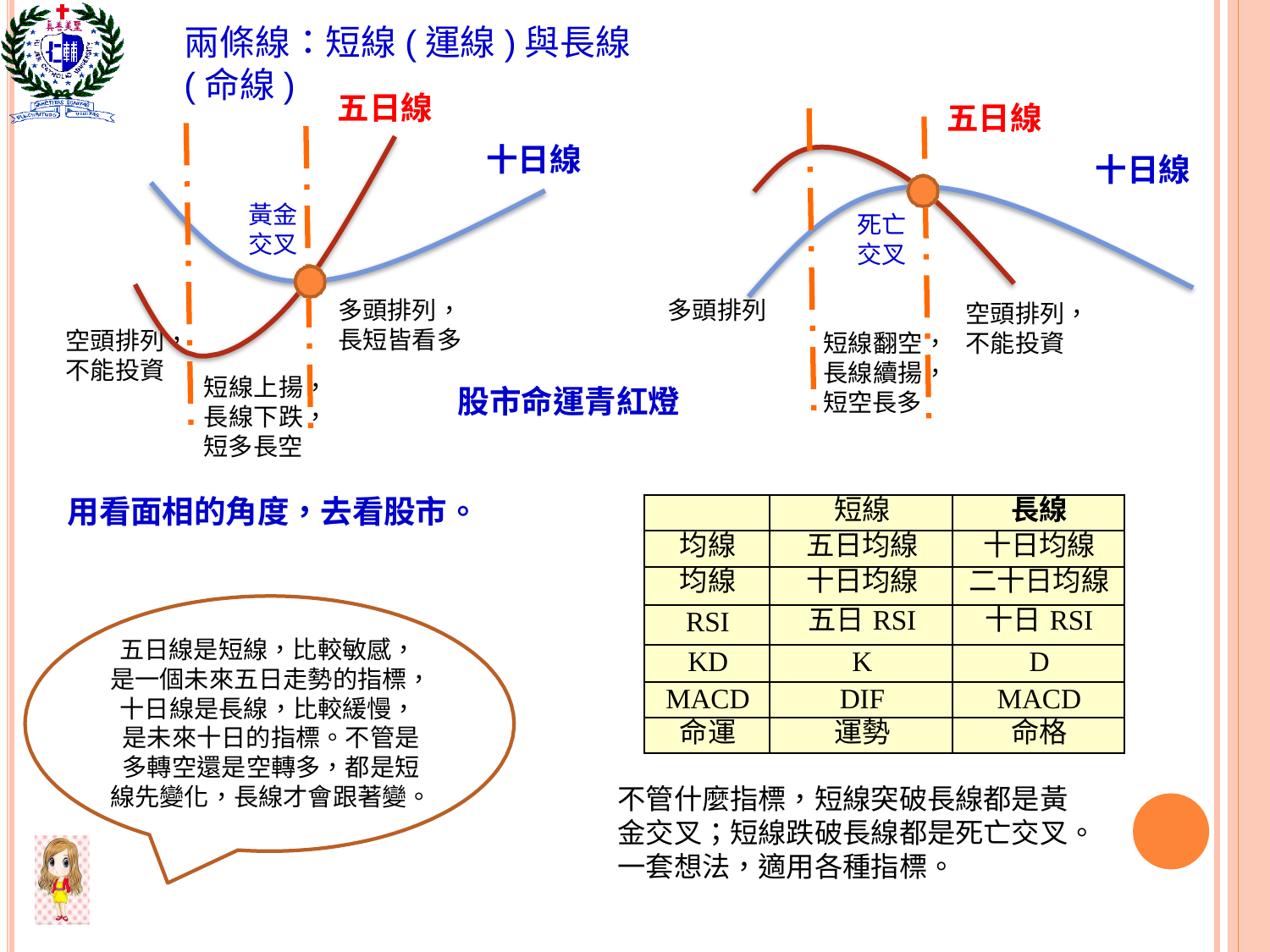

# 兩條線：短線(運線)與長線(命線)
五日線
十日線
五日線

十日線

黃金
交叉
死亡 交叉

多頭排列， 長短皆看多
多頭排列
空頭排列， 不能投資
空頭排列，
短線翻空， 長線續揚， 短空長多
不能投資
短線上揚， 長線下跌， 短多長空
股市命運青紅燈
用看面相的角度，去看股市。
|  | 短線 | 長線 |
| --- | --- | --- |
| 均線 | 五日均線 | 十日均線 |
| 均線 | 十日均線 | 二十日均線 |
| RSI | 五日RSI | 十日RSI |
| KD | K | D |
| MACD | DIF | MACD |
| 命運 | 運勢 | 命格 |

五日線是短線，比較敏感，  是一個未來五日走勢的指標， 十日線是長線，比較緩慢，  是未來十日的指標。不管是 多轉空還是空轉多，都是短 線先變化，長線才會跟著變。
不管什麼指標，短線突破長線都是黃 金交叉；短線跌破長線都是死亡交叉。 一套想法，適用各種指標。